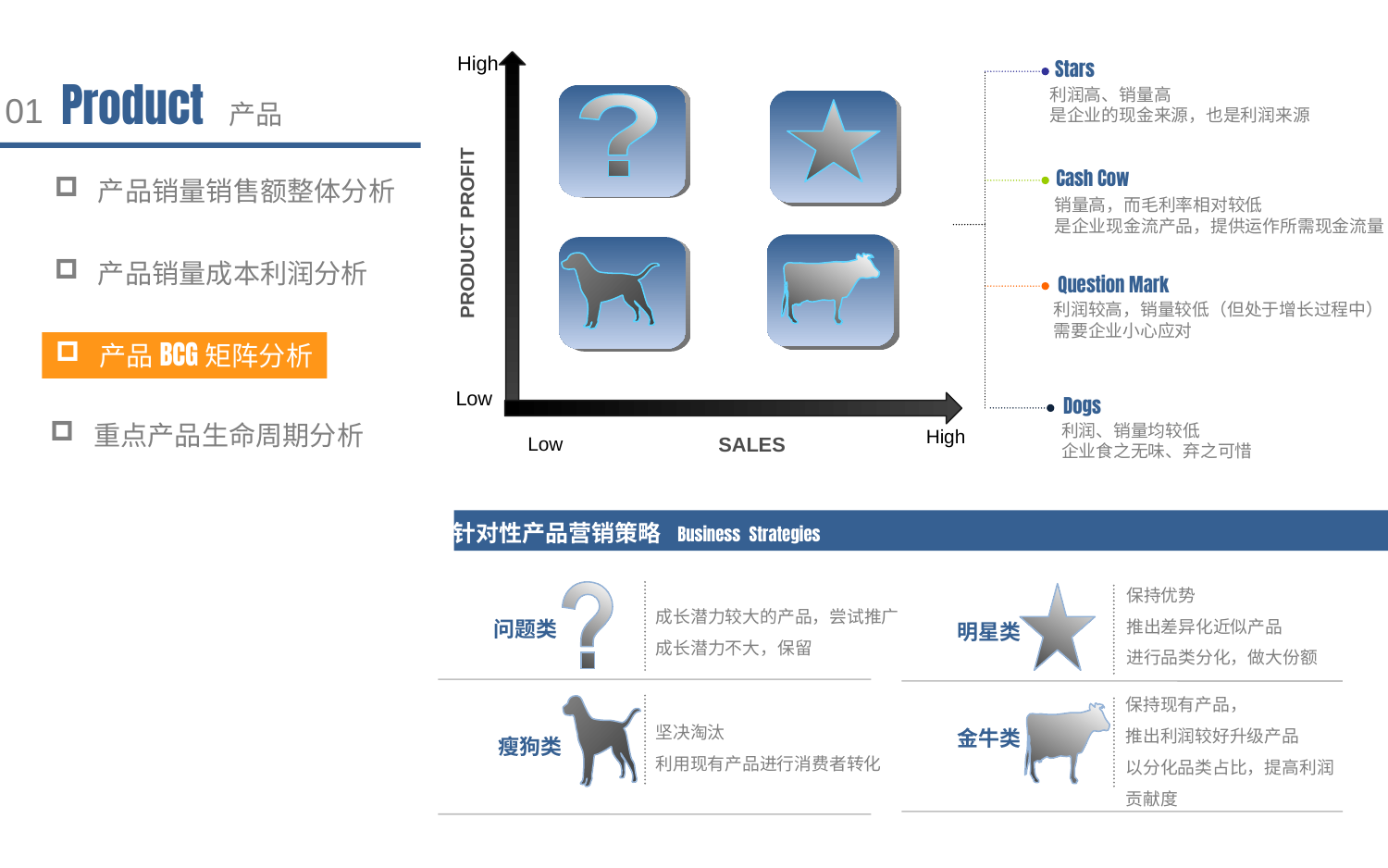

High

PRODUCT PROFIT

Low

High
SALES
Low
Stars

利润高、销量高
是企业的现金来源，也是利润来源
Cash Cow

销量高，而毛利率相对较低
是企业现金流产品，提供运作所需现金流量

Question Mark

利润较高，销量较低（但处于增长过程中）
需要企业小心应对
Dogs

利润、销量均较低
企业食之无味、弃之可惜
Product 产品
01

产品销量销售额整体分析

产品销量成本利润分析
产品BCG矩阵分析
重点产品生命周期分析

针对性产品营销策略
Business  Strategies
保持优势
推出差异化近似产品
进行品类分化，做大份额

明星类

成长潜力较大的产品，尝试推广
成长潜力不大，保留
问题类

保持现有产品，
推出利润较好升级产品
以分化品类占比，提高利润
贡献度

金牛类

坚决淘汰
利用现有产品进行消费者转化
瘦狗类